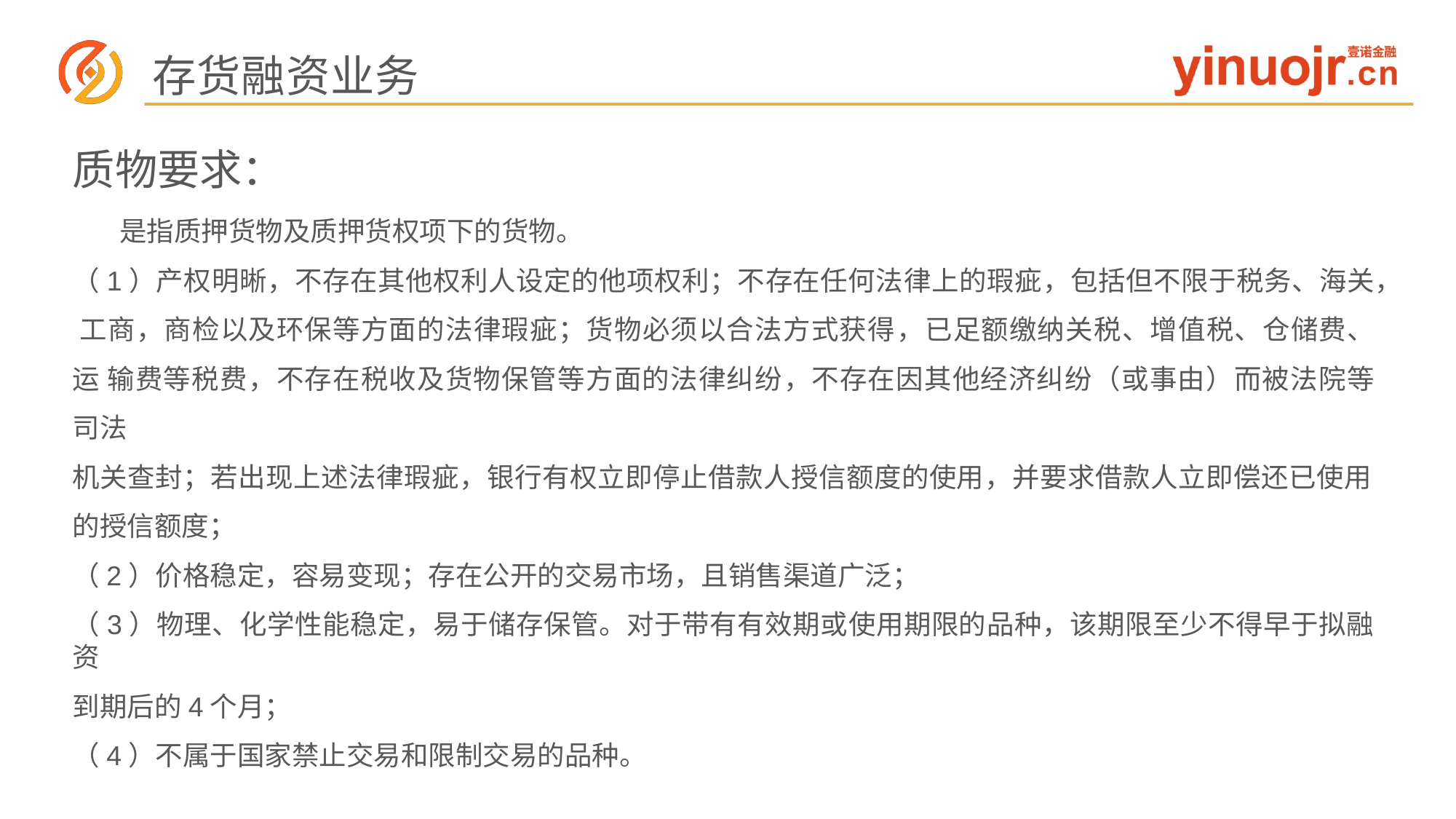

# 存货融资业务
质物要求：
是指质押货物及质押货权项下的货物。
（1）产权明晰，不存在其他权利人设定的他项权利；不存在任何法律上的瑕疵，包括但不限于税务、海关， 工商，商检以及环保等方面的法律瑕疵；货物必须以合法方式获得，已足额缴纳关税、增值税、仓储费、运 输费等税费，不存在税收及货物保管等方面的法律纠纷，不存在因其他经济纠纷（或事由）而被法院等司法
机关查封；若出现上述法律瑕疵，银行有权立即停止借款人授信额度的使用，并要求借款人立即偿还已使用 的授信额度；
（2）价格稳定，容易变现；存在公开的交易市场，且销售渠道广泛；
（3）物理、化学性能稳定，易于储存保管。对于带有有效期或使用期限的品种，该期限至少不得早于拟融资
到期后的4个月；
（4）不属于国家禁止交易和限制交易的品种。